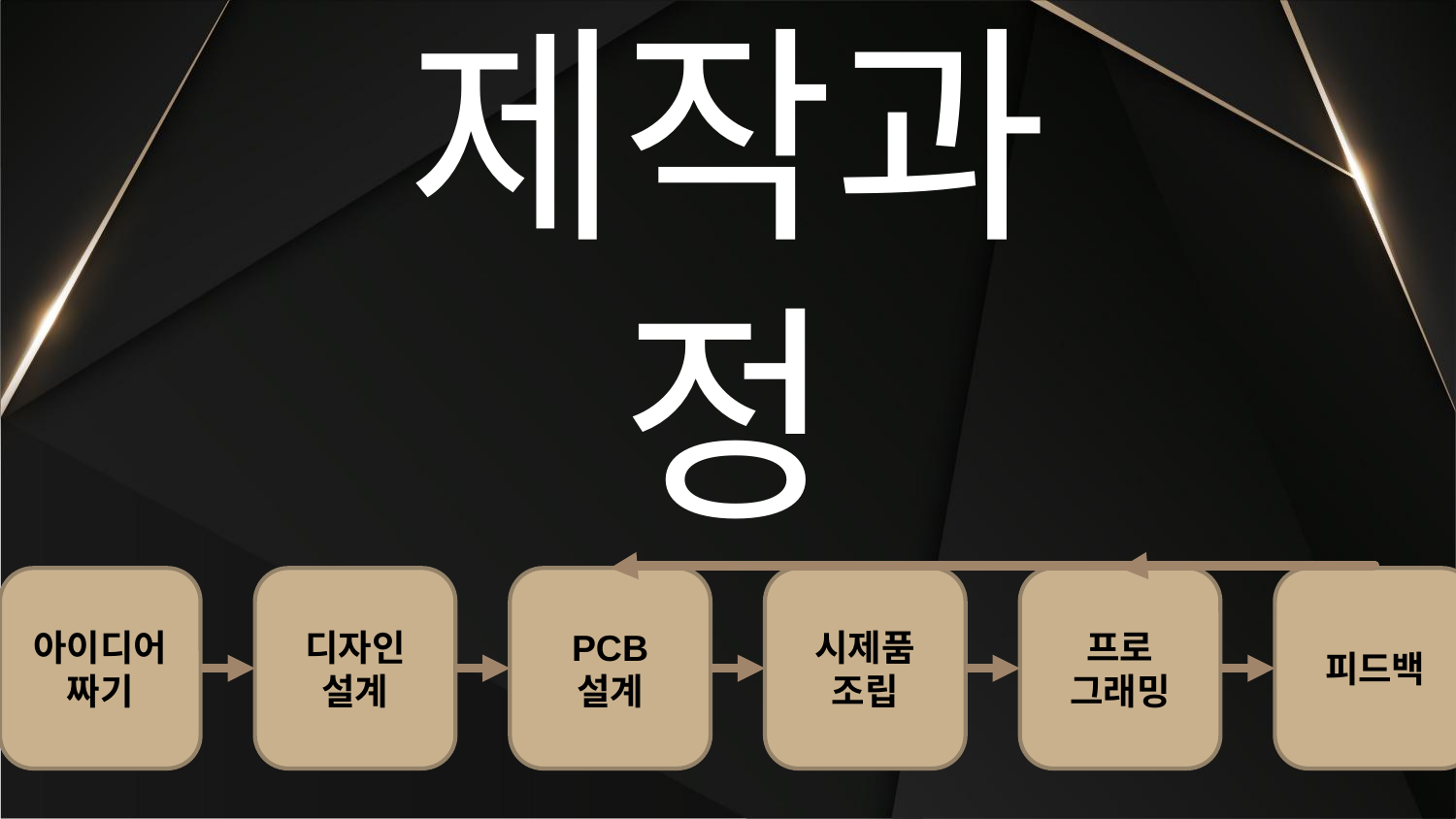

제작과정
아이디어 짜기
디자인
설계
PCB
설계
시제품
조립
프로
그래밍
피드백